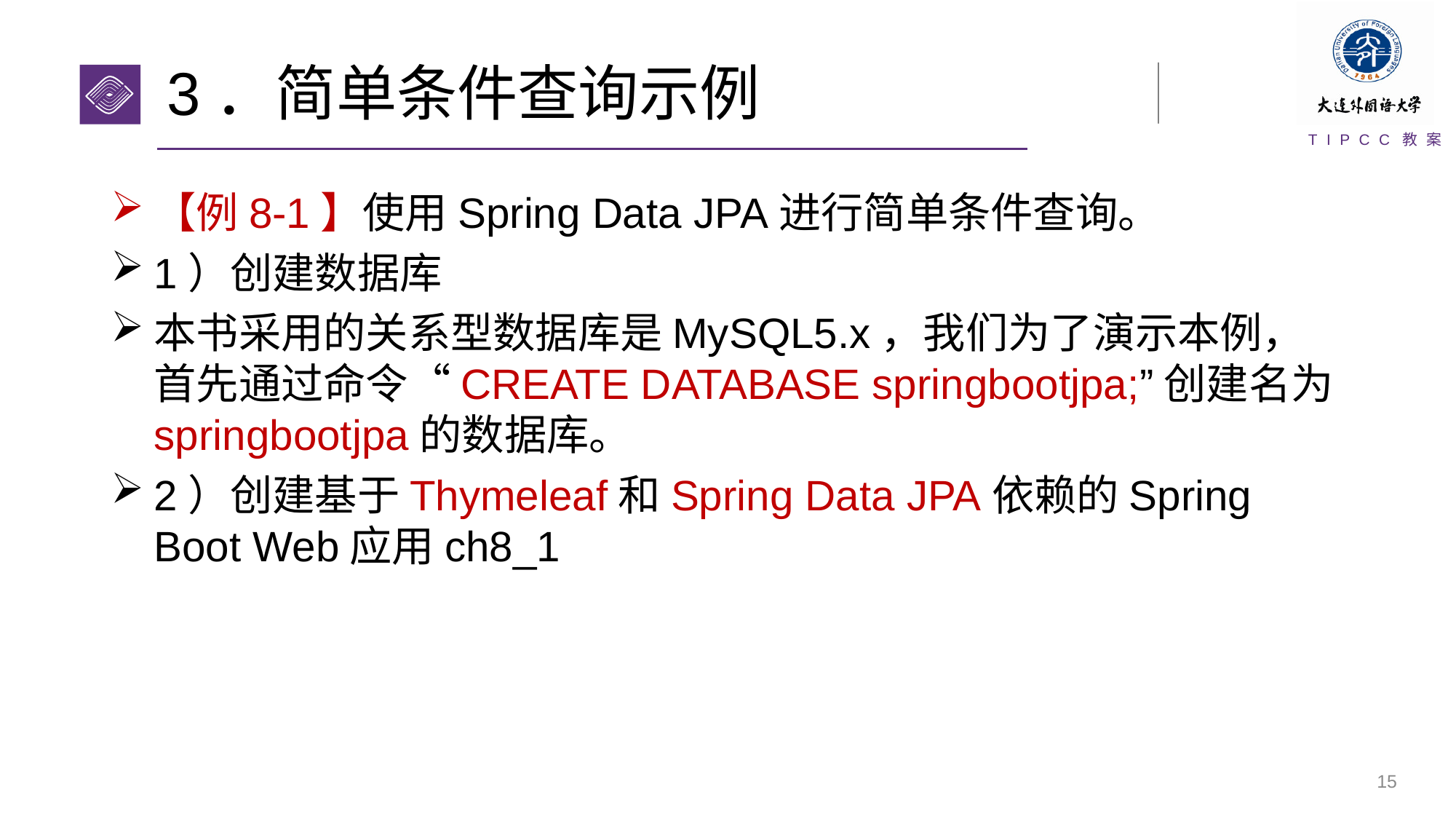

# 3．简单条件查询示例
【例8-1】使用Spring Data JPA进行简单条件查询。
1）创建数据库
本书采用的关系型数据库是MySQL5.x，我们为了演示本例，首先通过命令“CREATE DATABASE springbootjpa;”创建名为springbootjpa的数据库。
2）创建基于Thymeleaf和Spring Data JPA依赖的Spring Boot Web应用ch8_1

15